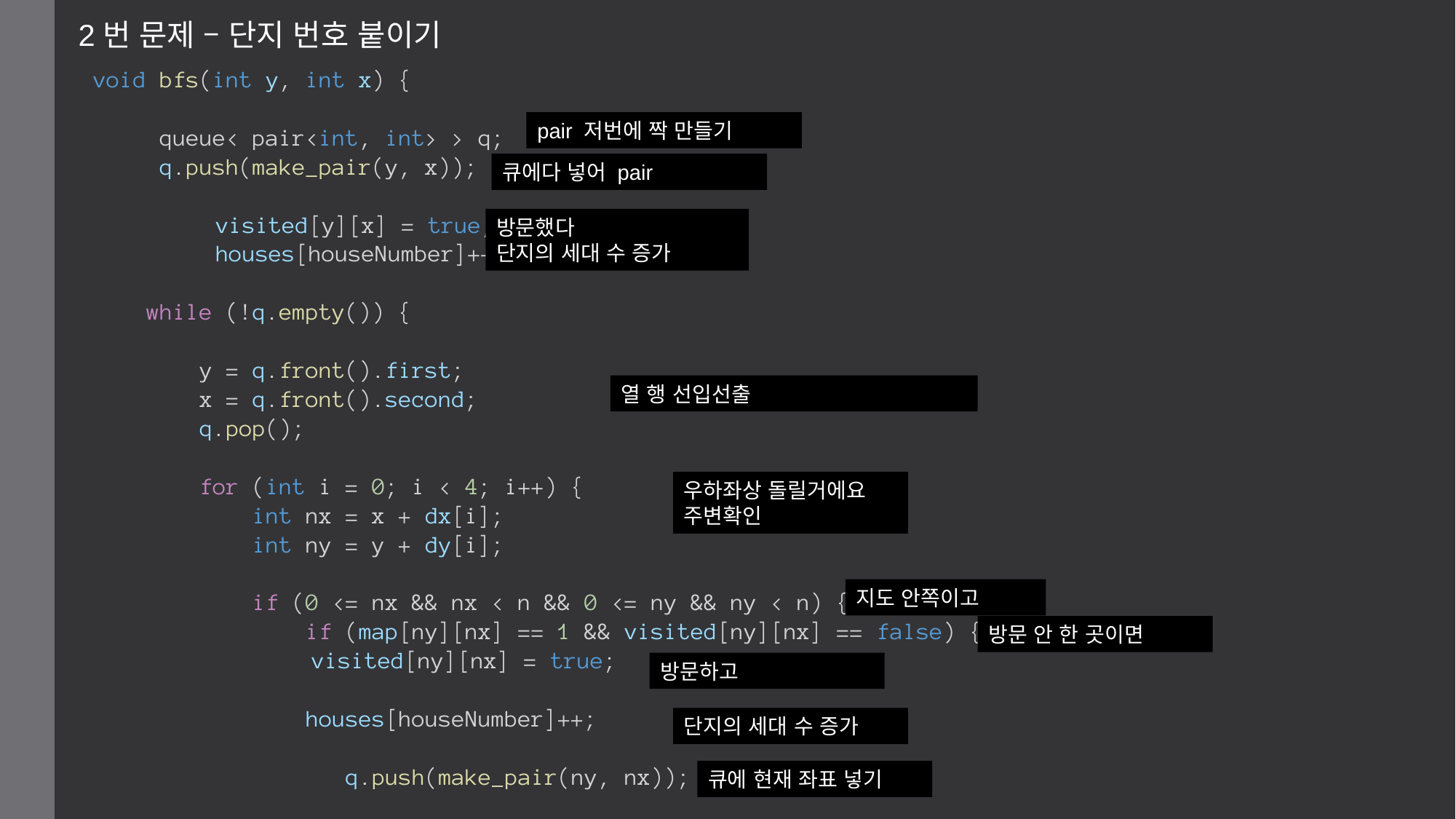

2번 문제 – 단지 번호 붙이기
void bfs(int y, int x) {

     queue< pair<int, int> > q;
     q.push(make_pair(y, x));

	 visited[y][x] = true;
	 houses[houseNumber]++;

    while (!q.empty()) {

        y = q.front().first;
        x = q.front().second;
        q.pop();

        for (int i = 0; i < 4; i++) {
            int nx = x + dx[i];
            int ny = y + dy[i];

            if (0 <= nx && nx < n && 0 <= ny && ny < n) {
                if (map[ny][nx] == 1 && visited[ny][nx] == false) {
                	visited[ny][nx] = true;

                houses[houseNumber]++;

                   q.push(make_pair(ny, nx)); }p}t}적}허}용
pair 저번에 짝 만들기
큐에다 넣어 pair
방문했다
단지의 세대 수 증가
열 행 선입선출
우하좌상 돌릴거에요
주변확인
지도 안쪽이고
방문 안 한 곳이면
방문하고
단지의 세대 수 증가
큐에 현재 좌표 넣기